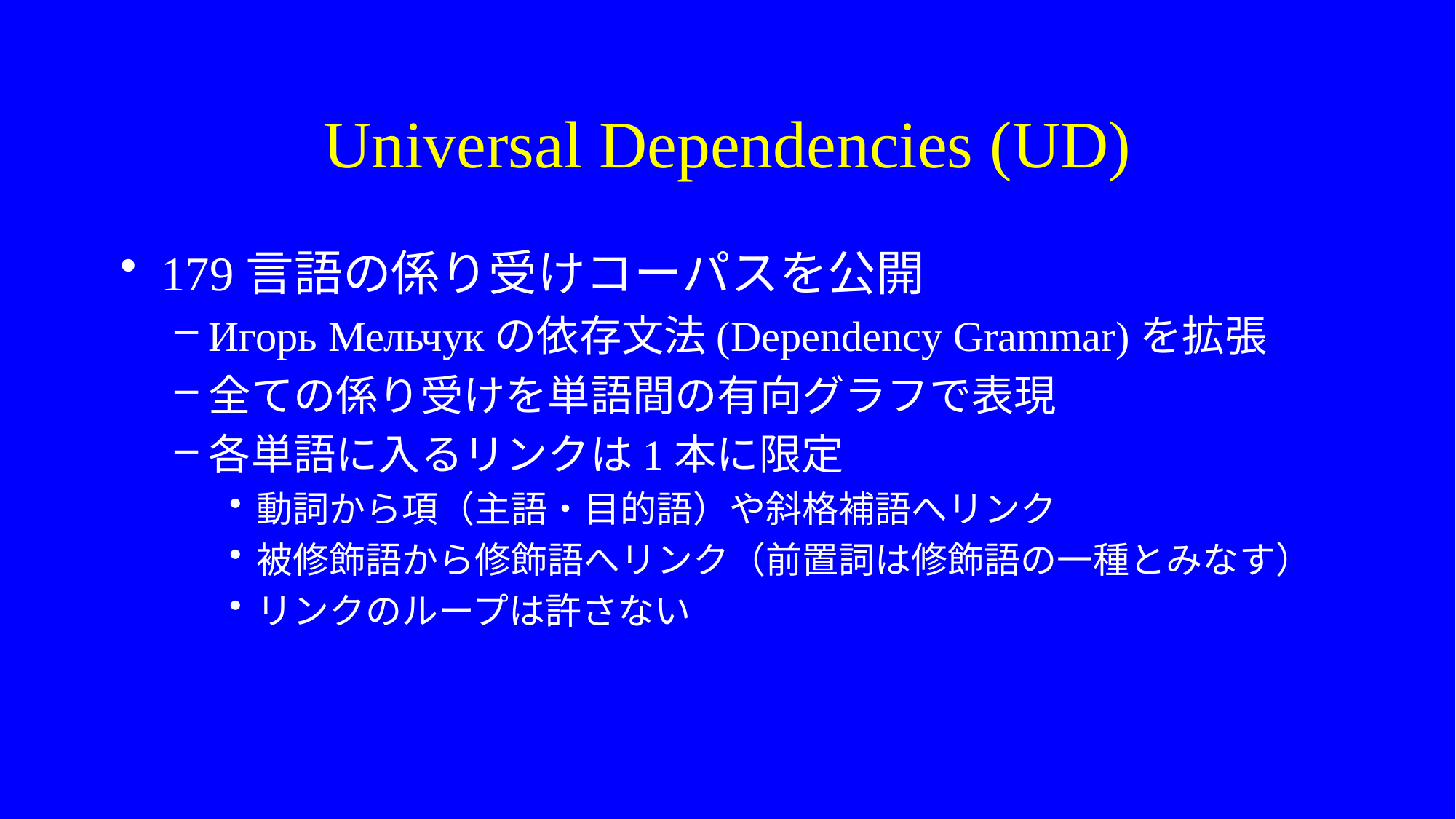

# Universal Dependencies (UD)
179言語の係り受けコーパスを公開
Игорь Мельчукの依存文法(Dependency Grammar)を拡張
全ての係り受けを単語間の有向グラフで表現
各単語に入るリンクは1本に限定
動詞から項（主語・目的語）や斜格補語へリンク
被修飾語から修飾語へリンク（前置詞は修飾語の一種とみなす）
リンクのループは許さない